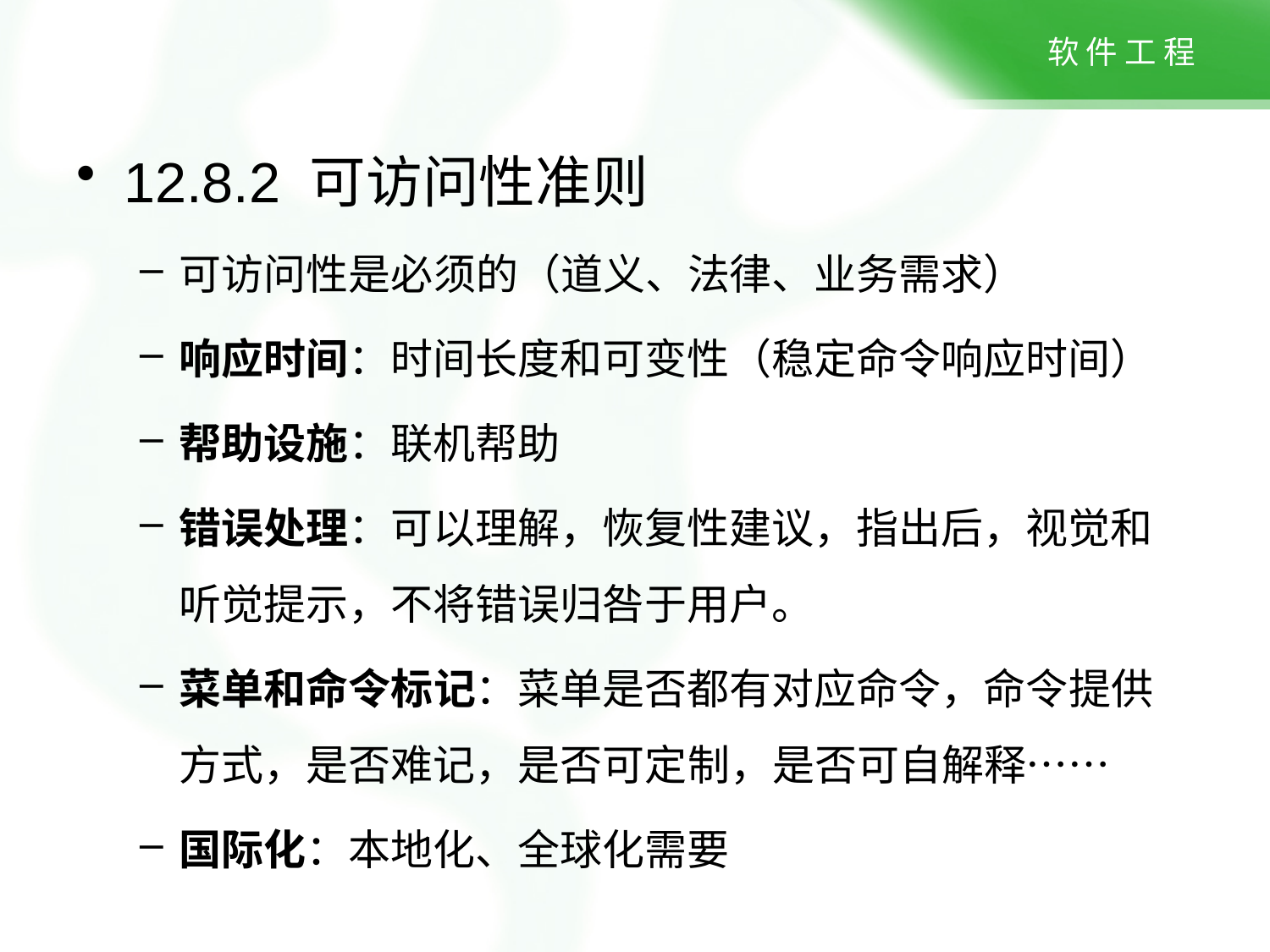

12.8.2 可访问性准则
可访问性是必须的（道义、法律、业务需求）
响应时间：时间长度和可变性（稳定命令响应时间）
帮助设施：联机帮助
错误处理：可以理解，恢复性建议，指出后，视觉和听觉提示，不将错误归咎于用户。
菜单和命令标记：菜单是否都有对应命令，命令提供方式，是否难记，是否可定制，是否可自解释……
国际化：本地化、全球化需要